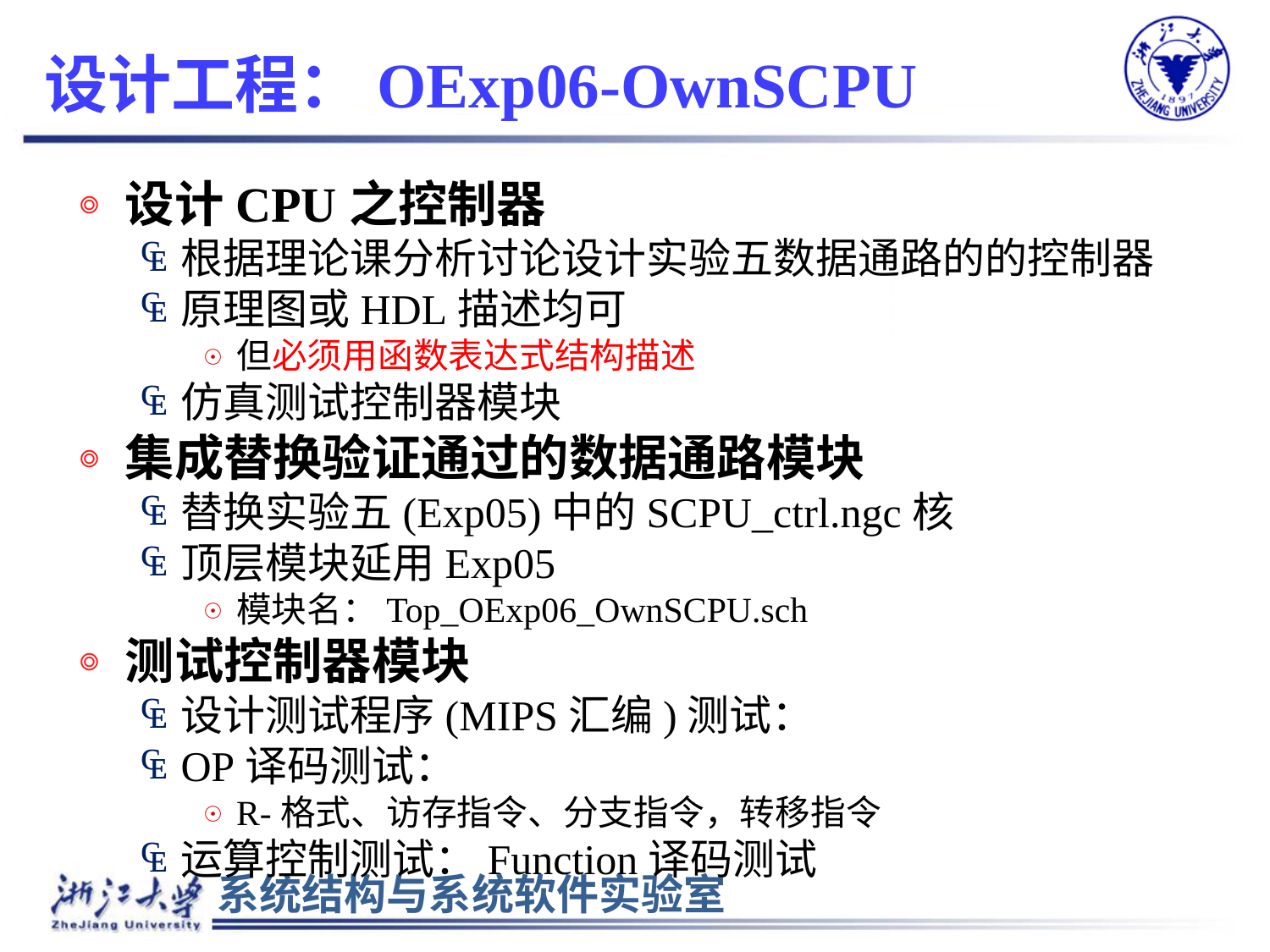

# 设计工程：OExp06-OwnSCPU
设计CPU之控制器
根据理论课分析讨论设计实验五数据通路的的控制器
原理图或HDL描述均可
但必须用函数表达式结构描述
仿真测试控制器模块
集成替换验证通过的数据通路模块
替换实验五(Exp05)中的SCPU_ctrl.ngc核
顶层模块延用Exp05
模块名：Top_OExp06_OwnSCPU.sch
测试控制器模块
设计测试程序(MIPS汇编)测试：
OP译码测试：
R-格式、访存指令、分支指令，转移指令
运算控制测试：Function译码测试